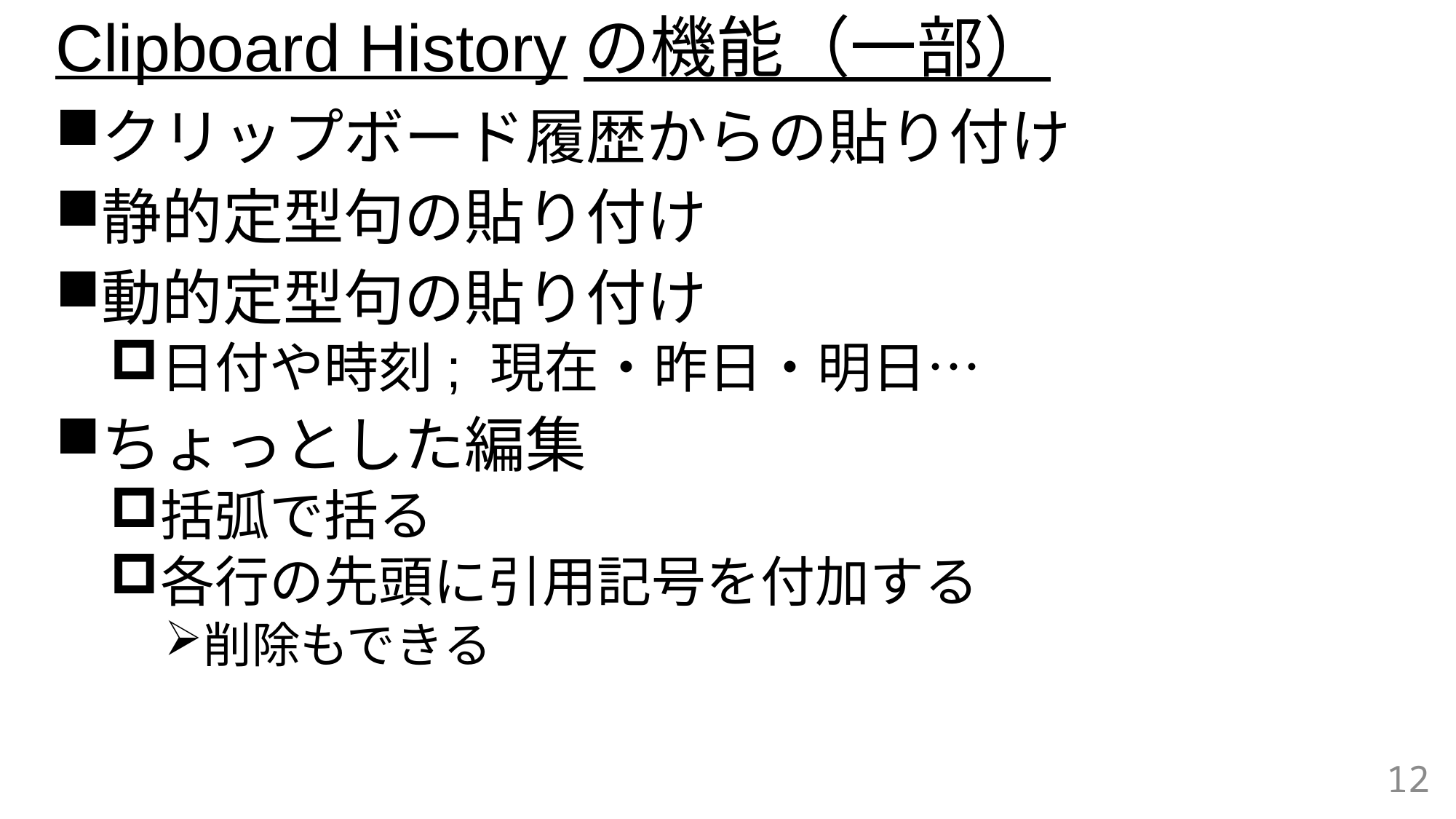

# Clipboard Historyの機能（一部）
クリップボード履歴からの貼り付け
静的定型句の貼り付け
動的定型句の貼り付け
日付や時刻; 現在・昨日・明日…
ちょっとした編集
括弧で括る
各行の先頭に引用記号を付加する
削除もできる

12